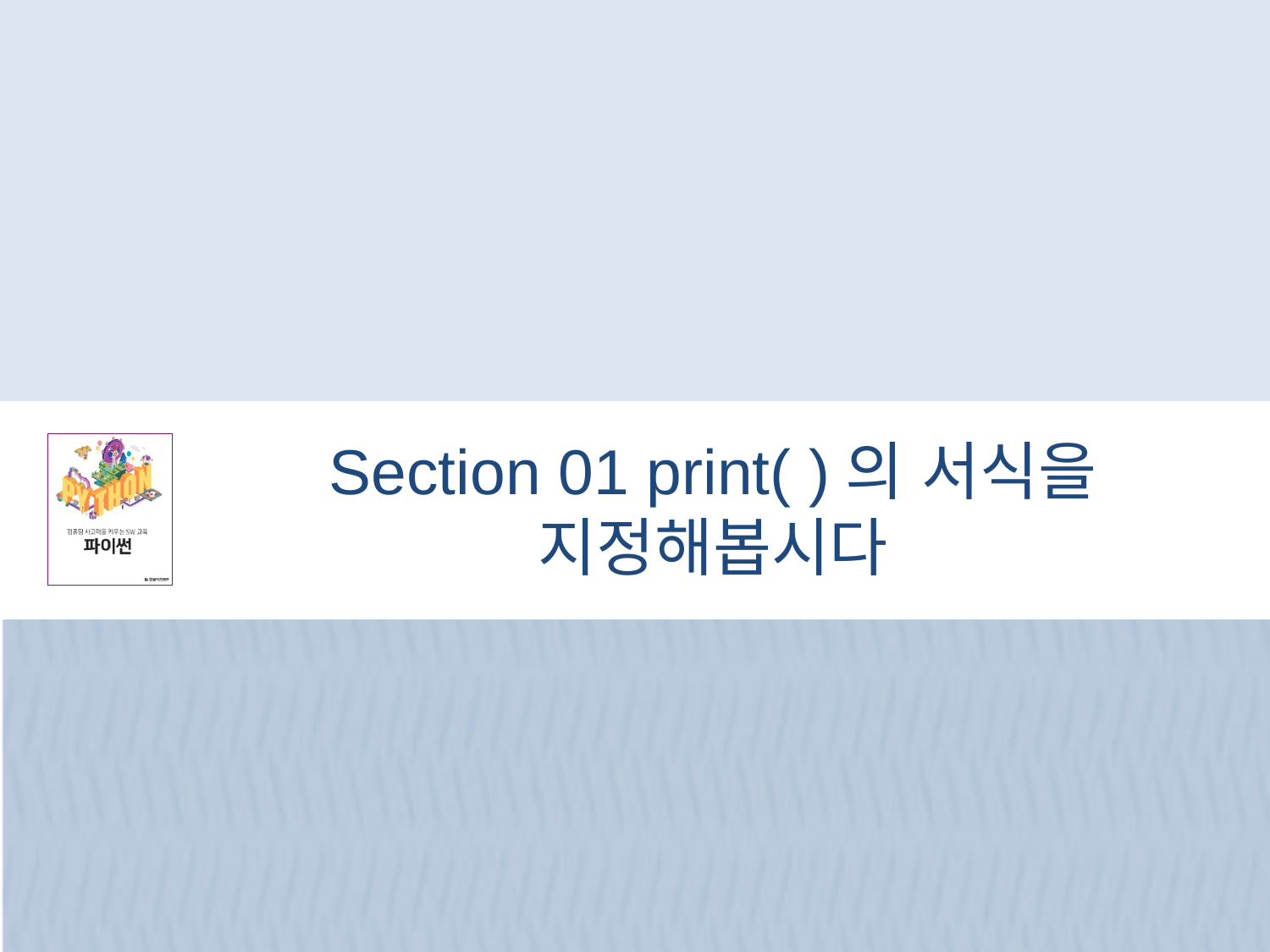

# Section 01 print( )의 서식을 지정해봅시다